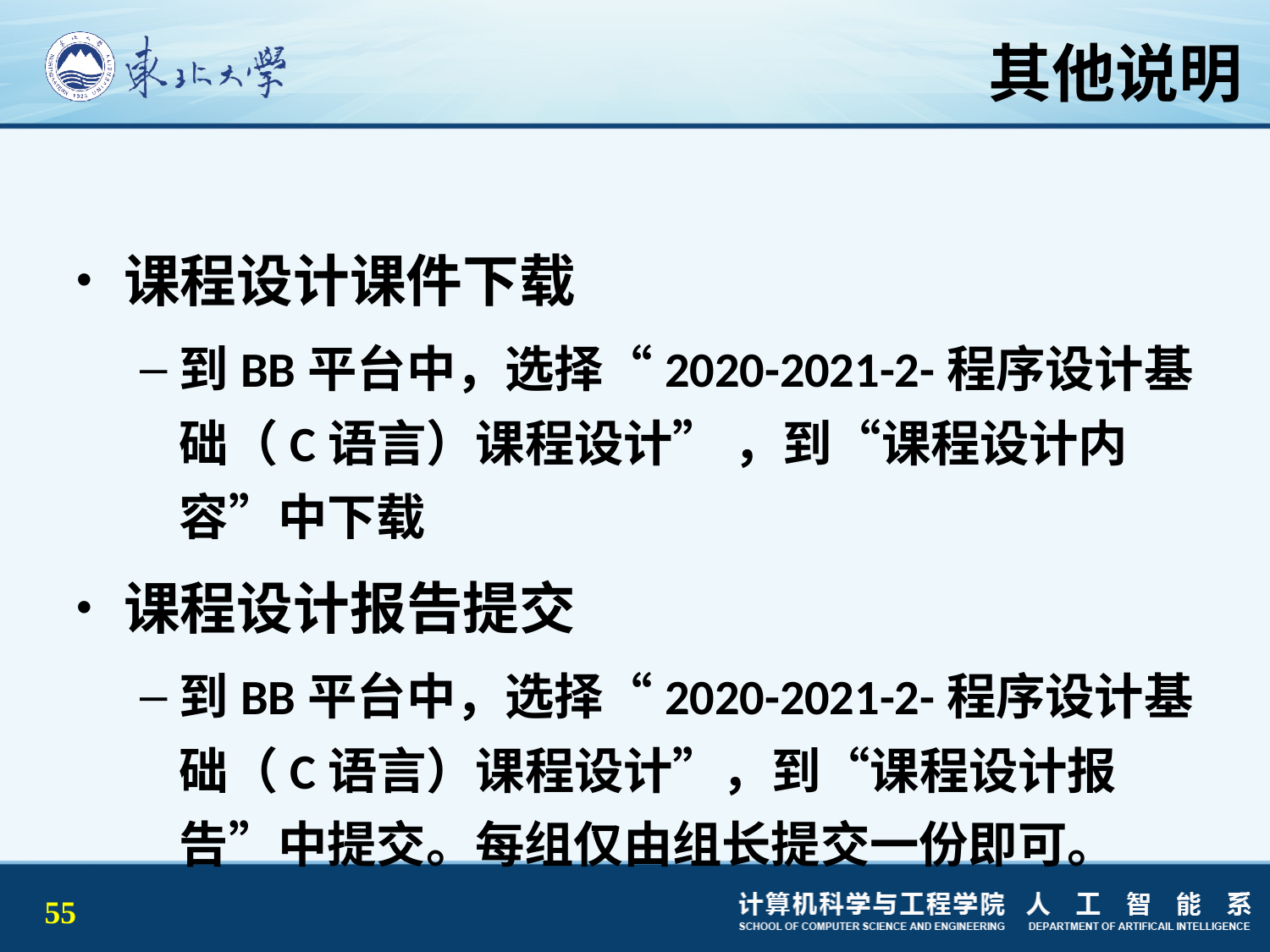

# 其他说明
课程设计课件下载
到BB平台中，选择“2020-2021-2-程序设计基础（C语言）课程设计” ，到“课程设计内容”中下载
课程设计报告提交
到BB平台中，选择“2020-2021-2-程序设计基础（C语言）课程设计”，到“课程设计报告”中提交。每组仅由组长提交一份即可。